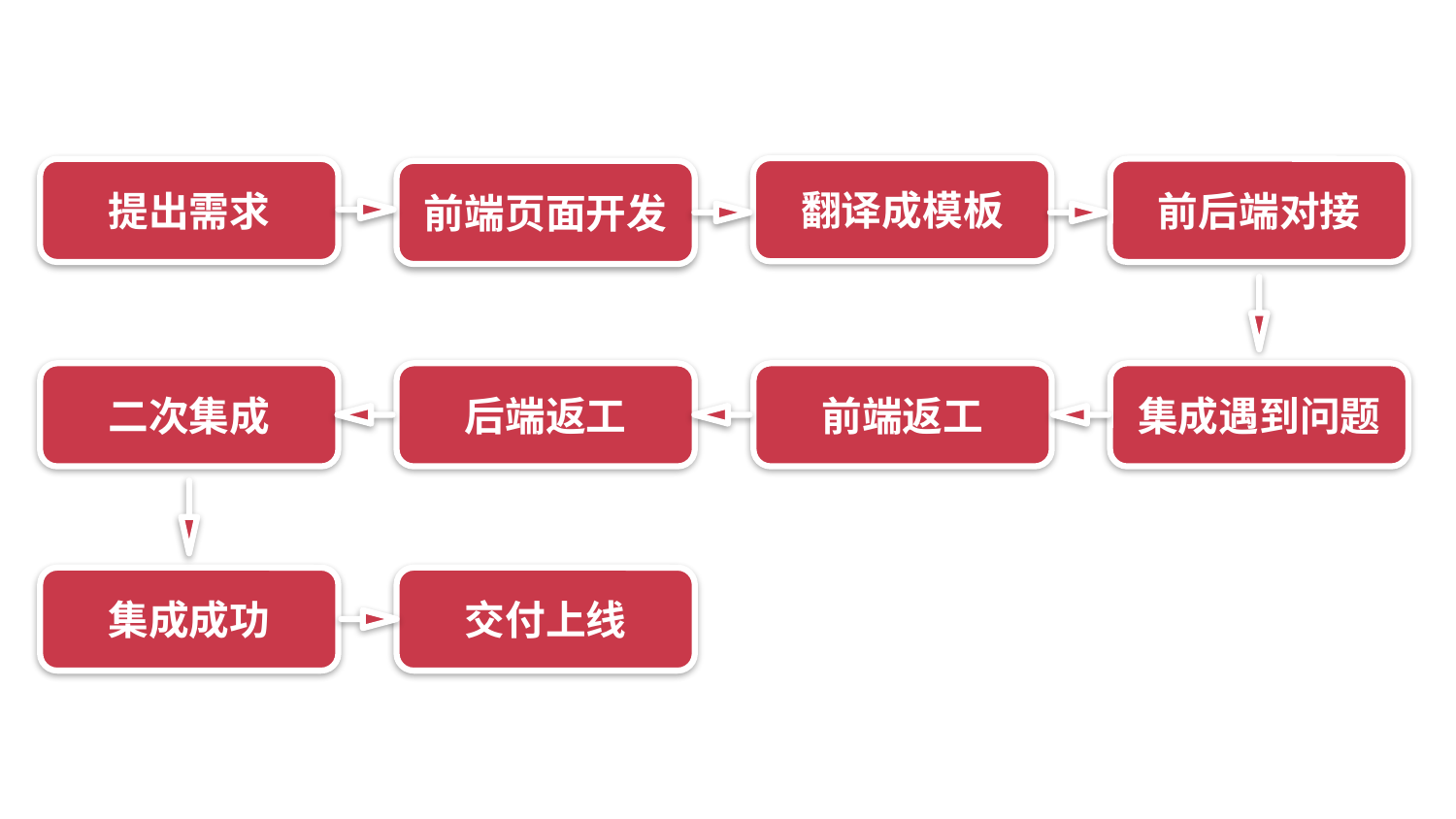

翻译成模板
前后端对接
提出需求
前端页面开发

二次集成
后端返工
集成遇到问题
前端返工

集成成功
交付上线